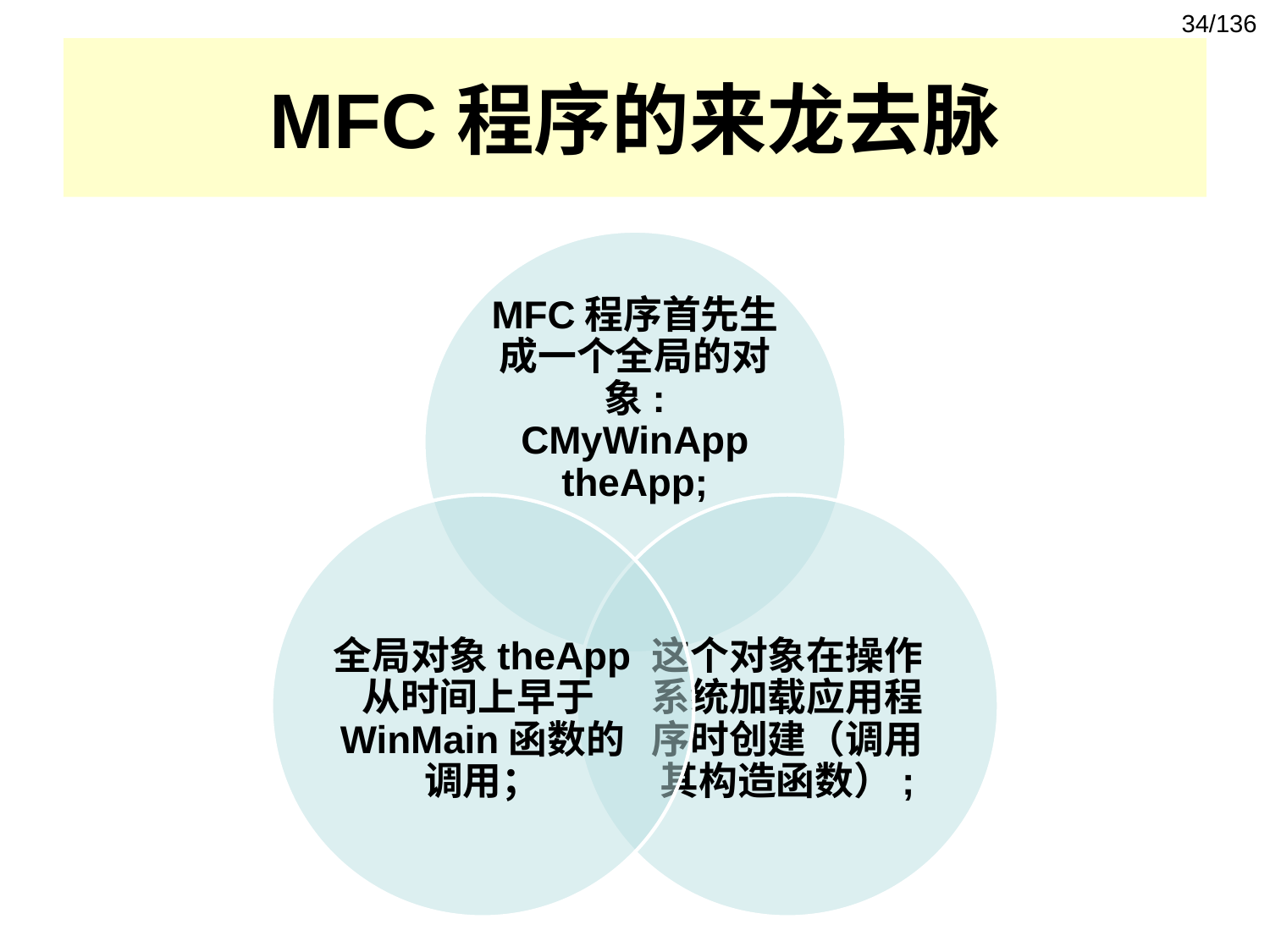

34/136
# MFC程序的来龙去脉
MFC程序首先生成一个全局的对象: CMyWinApp theApp;
这个对象在操作系统加载应用程序时创建（调用其构造函数）;
全局对象theApp从时间上早于WinMain函数的调用；